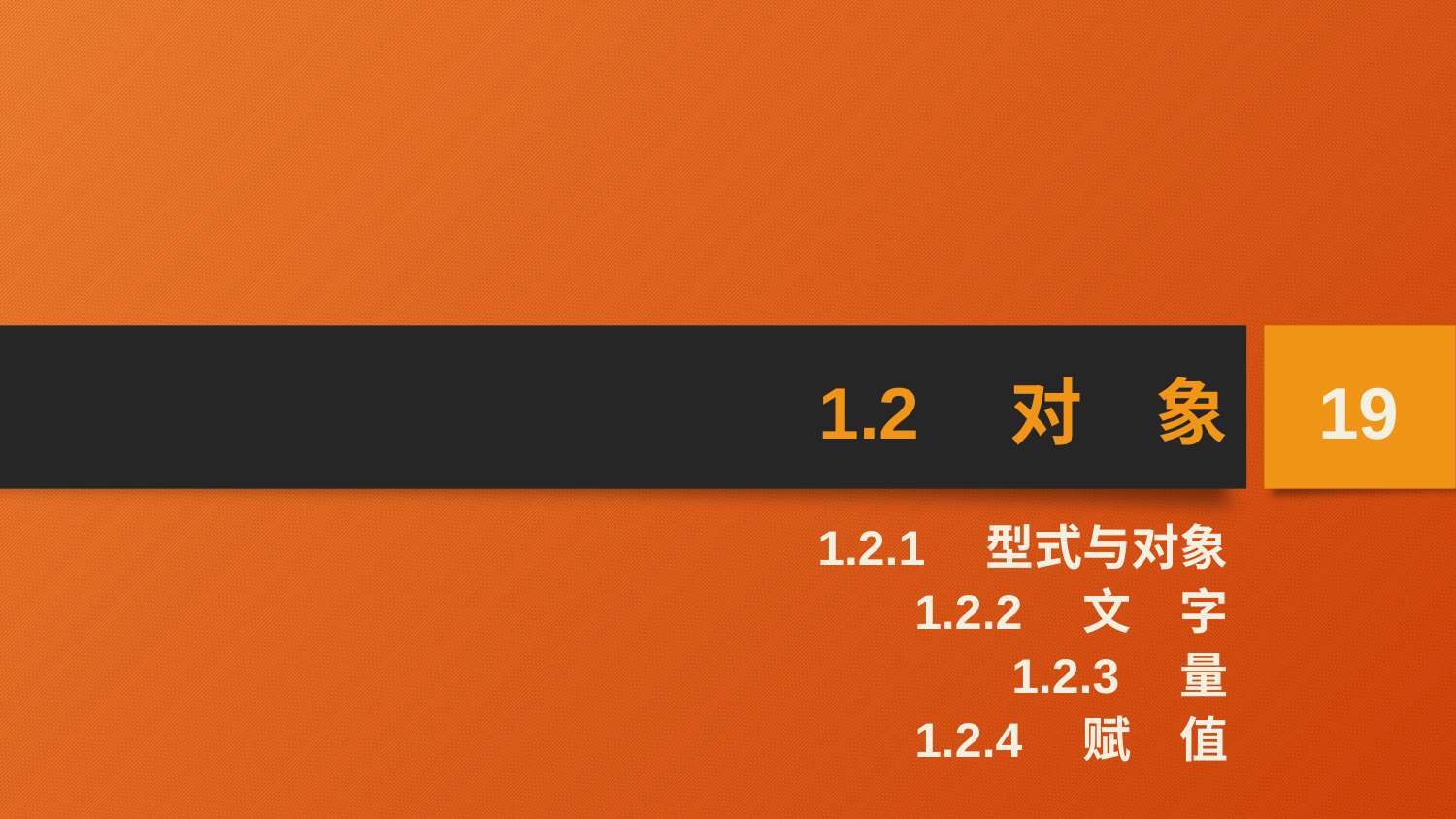

# 1.2　对　象
19
1.2.1　型式与对象
1.2.2　文　字
1.2.3　量
1.2.4　赋　值